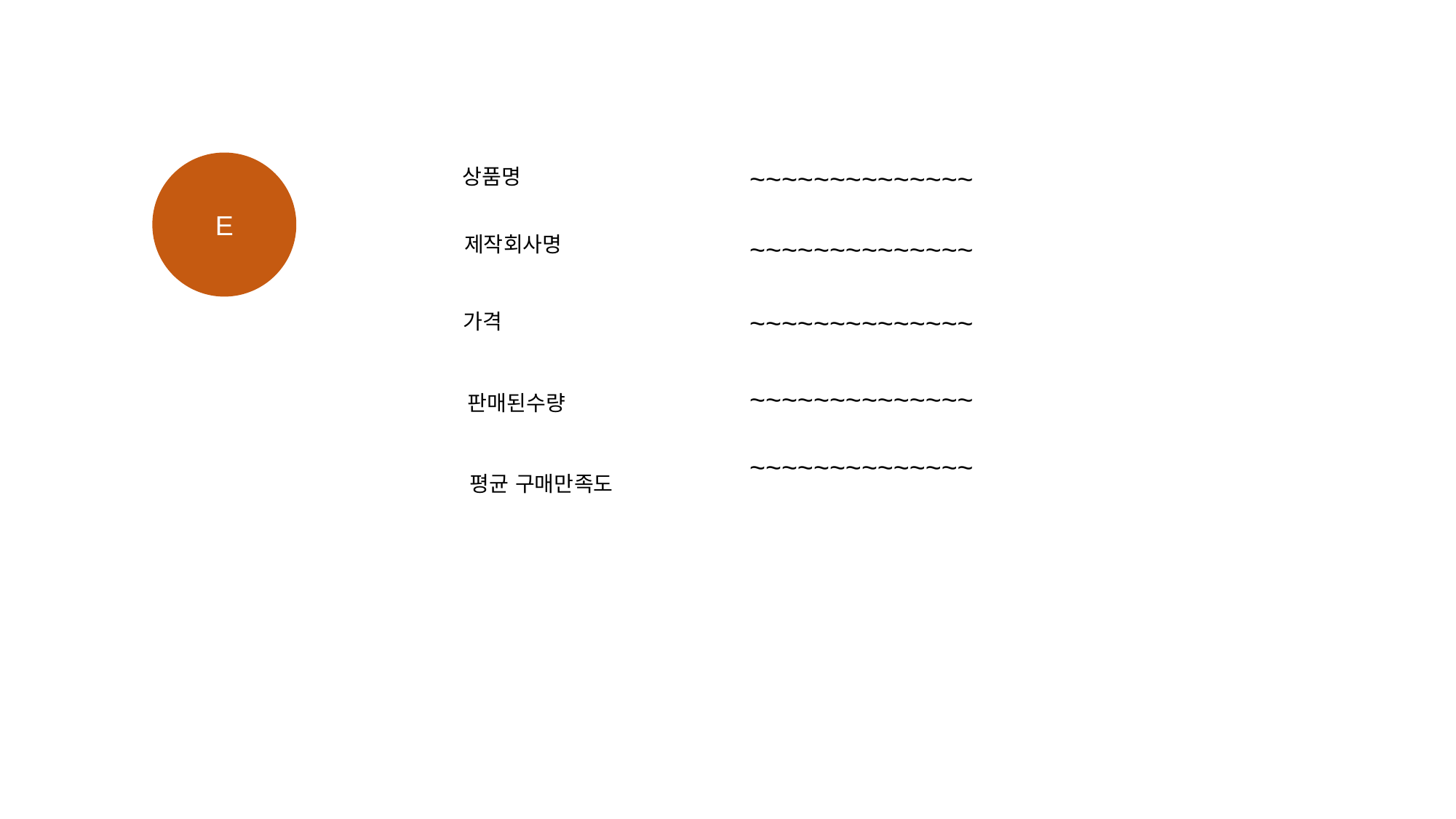

E
~~~~~~~~~~~~~~
상품명
제작회사명
~~~~~~~~~~~~~~
~~~~~~~~~~~~~~
가격
~~~~~~~~~~~~~~
판매된수량
~~~~~~~~~~~~~~
평균 구매만족도